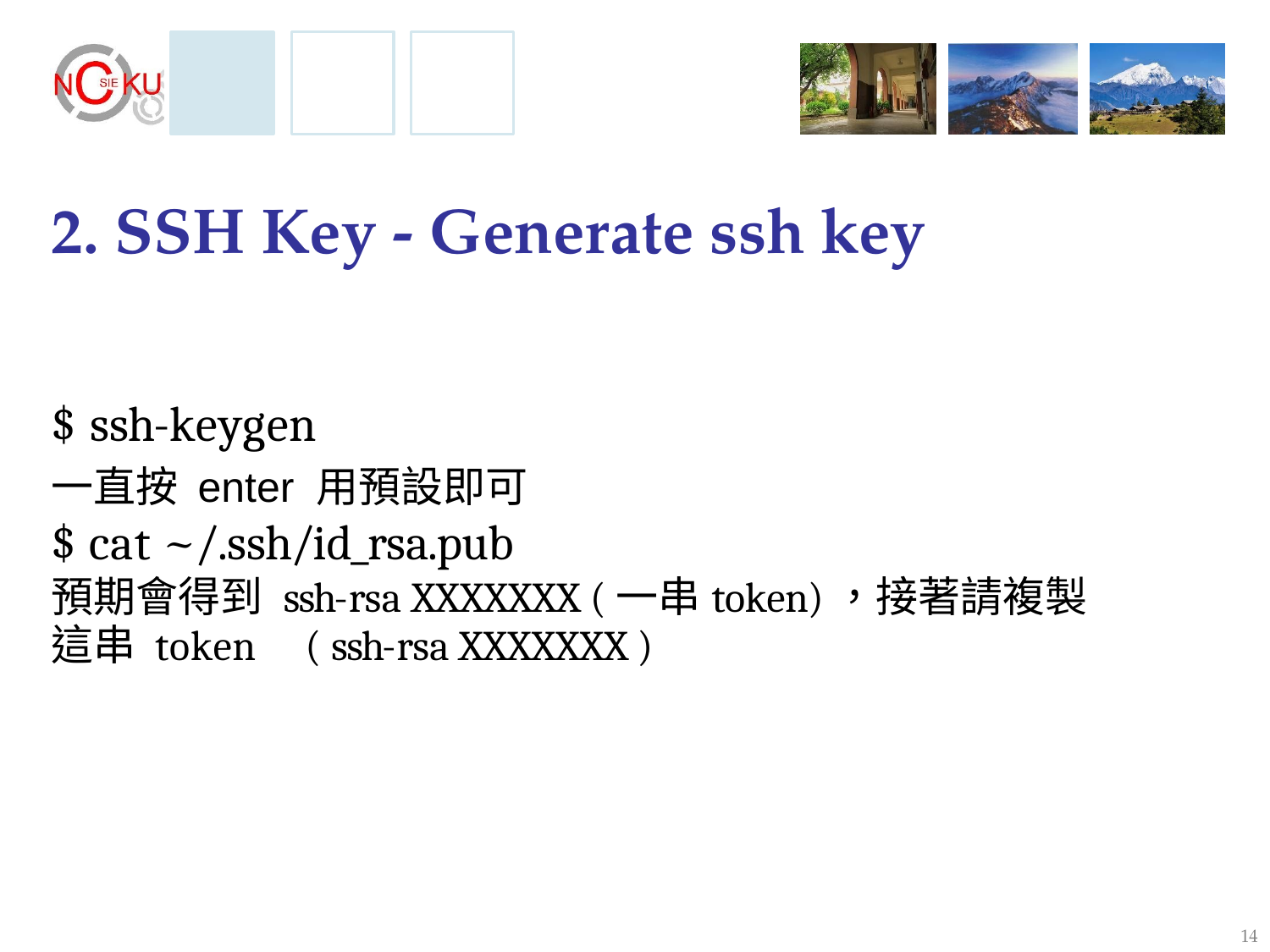

# 2. SSH Key - Generate ssh key
$ ssh-keygen
一直按 enter 用預設即可
$ cat ~/.ssh/id_rsa.pub
預期會得到 ssh-rsa XXXXXXX (一串token)，接著請複製這串 token	( ssh-rsa XXXXXXX )
14